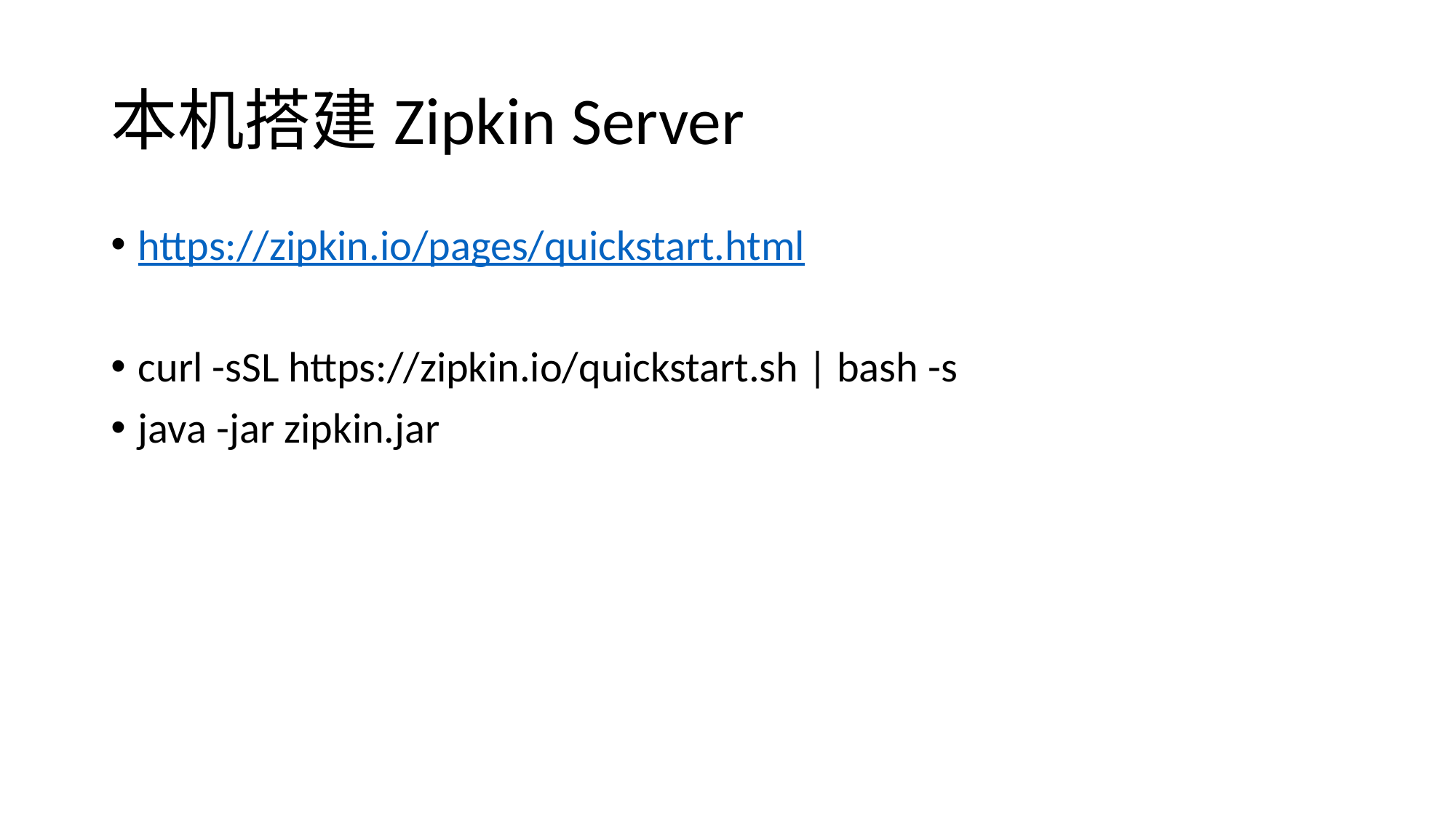

# 本机搭建Zipkin Server
https://zipkin.io/pages/quickstart.html

curl -sSL https://zipkin.io/quickstart.sh | bash -s
java -jar zipkin.jar